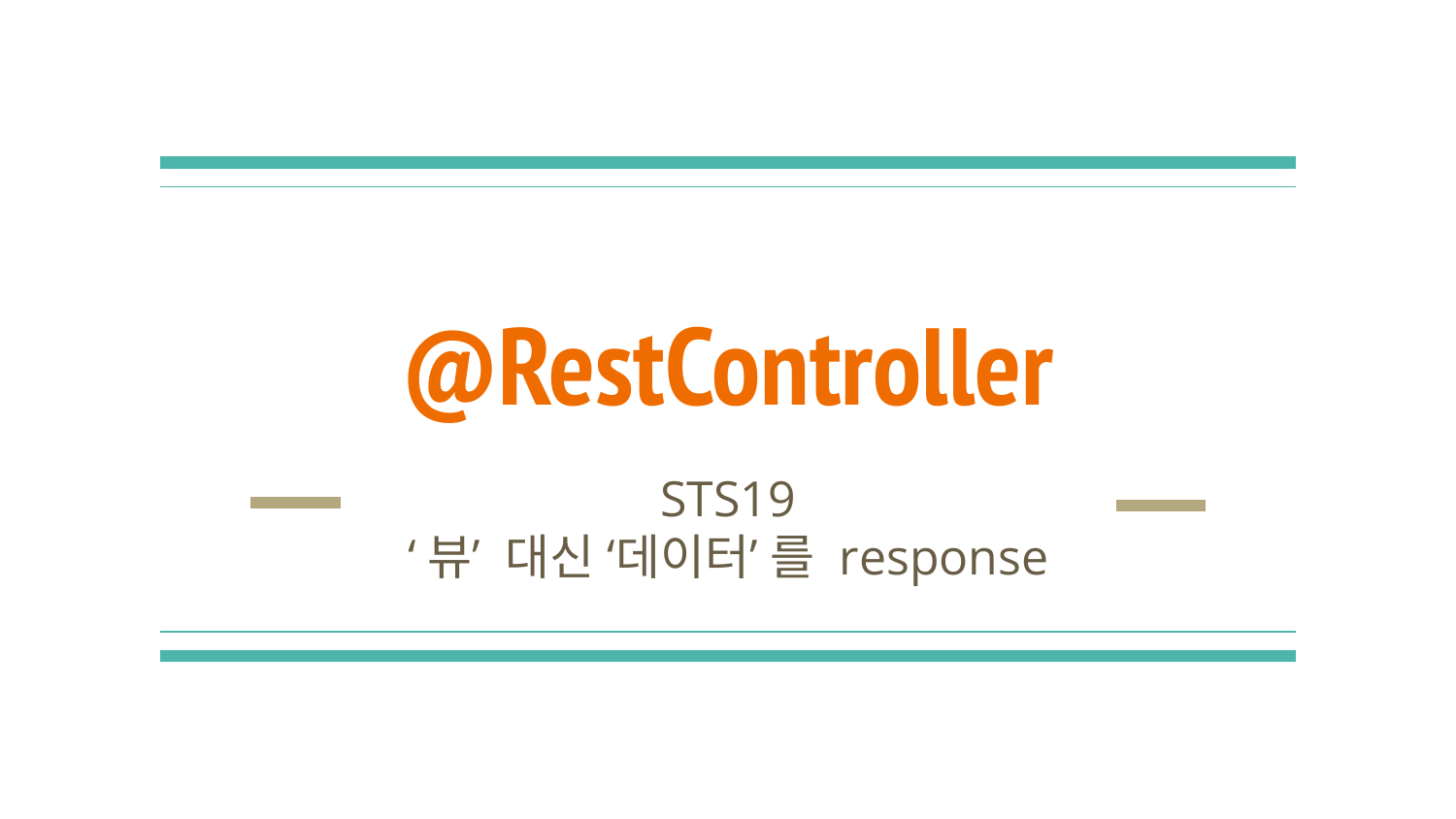

# @RestController
STS19
‘뷰’  대신 ‘데이터’ 를 response